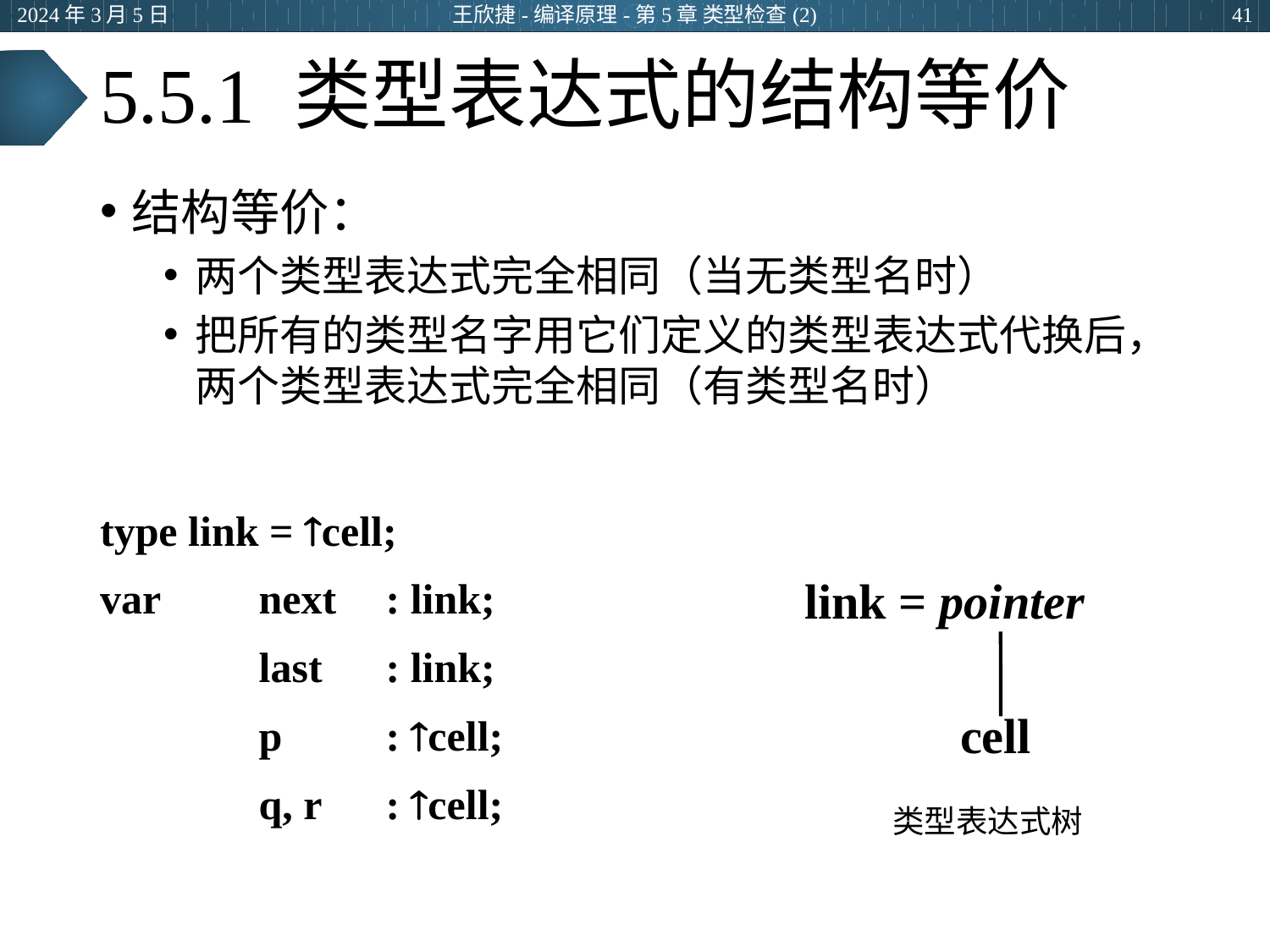

2024年3月5日
王欣捷-编译原理-第5章 类型检查(2)
41
# 5.5.1 类型表达式的结构等价
结构等价：
两个类型表达式完全相同（当无类型名时）
把所有的类型名字用它们定义的类型表达式代换后，两个类型表达式完全相同（有类型名时）

type link = ↑cell;
var 	next	: link;
		last	: link;
		p 	: ↑cell;
		q, r	: ↑cell;

link = pointer

cell
类型表达式树